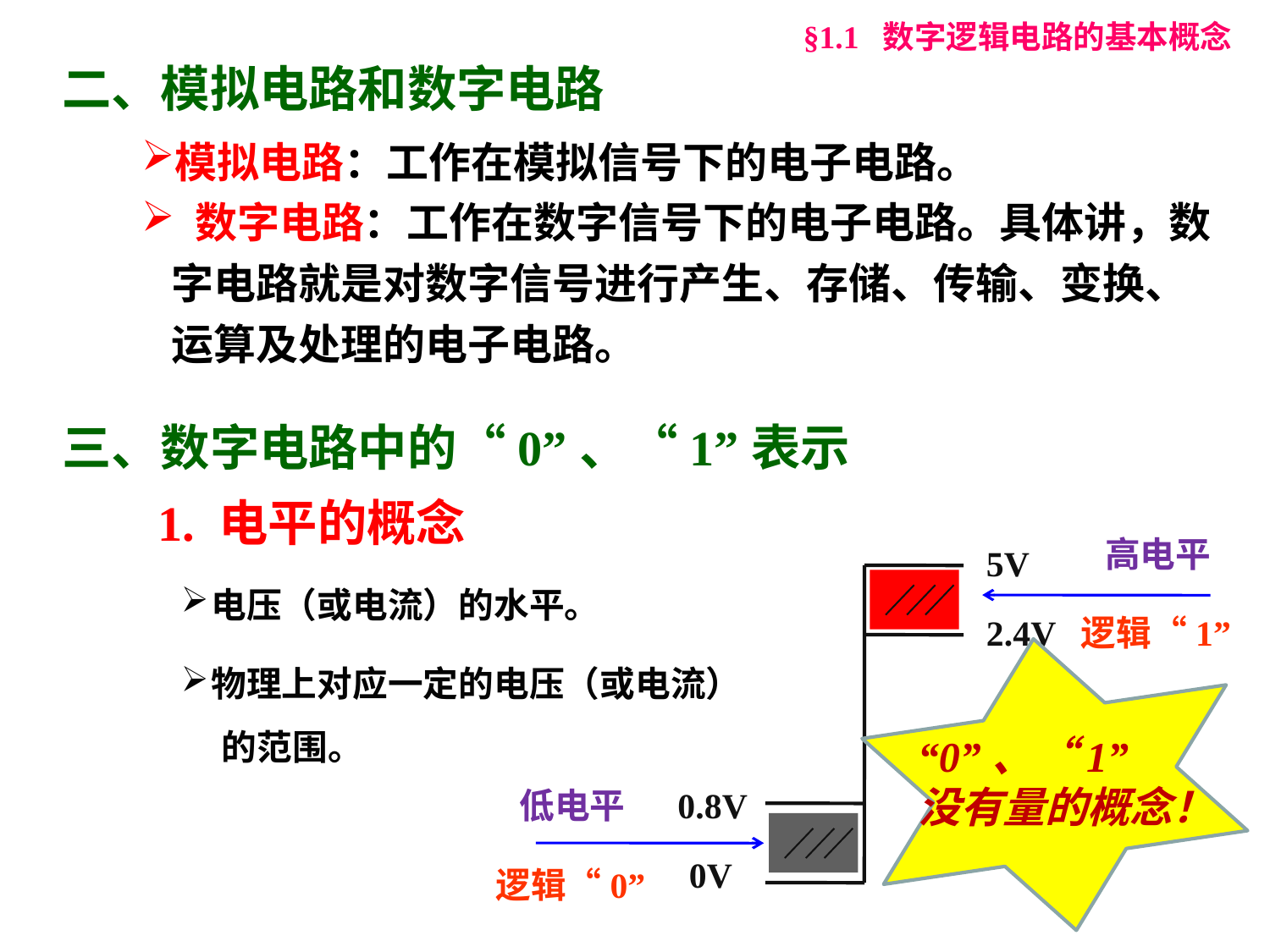

§1.1  数字逻辑电路的基本概念
二、模拟电路和数字电路
模拟电路：工作在模拟信号下的电子电路。
 数字电路：工作在数字信号下的电子电路。具体讲，数字电路就是对数字信号进行产生、存储、传输、变换、运算及处理的电子电路。
三、数字电路中的“0”、“1”表示
1. 电平的概念
高电平
5V

2.4V
0.8V

0V
电压（或电流）的水平。
逻辑“1”
物理上对应一定的电压（或电流）
    的范围。

“0”、“1”
没有量的概念！
低电平
逻辑“0”